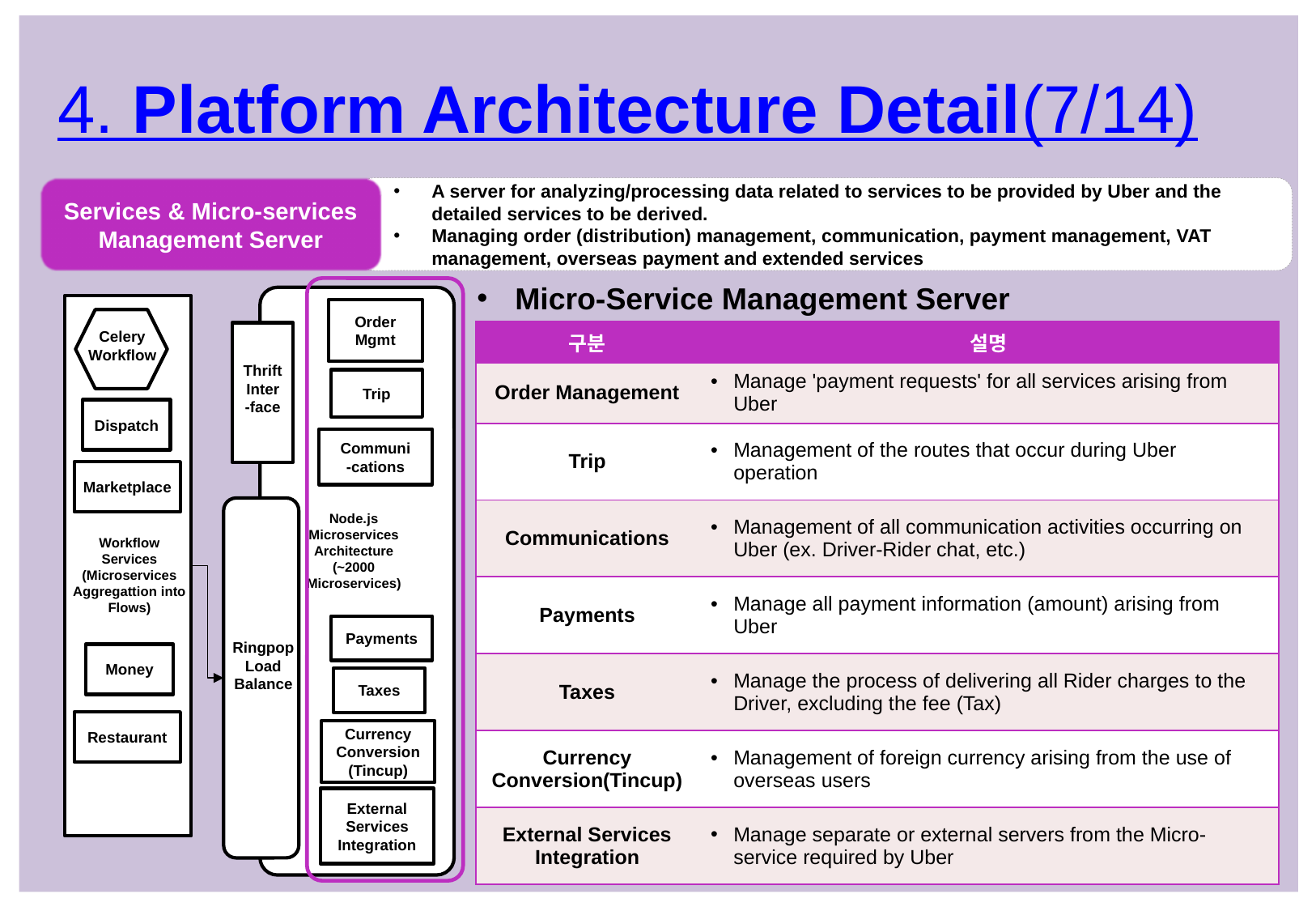

4. Platform Architecture Detail(7/14)
A server for analyzing/processing data related to services to be provided by Uber and the detailed services to be derived.
Managing order (distribution) management, communication, payment management, VAT management, overseas payment and extended services
Services & Micro-services Management Server

Micro-Service Management Server

Order
Mgmt

Celery
Workflow

Thrift
Inter
-face
Trip
Dispatch
Communi
-cations
Marketplace

Node.js
Microservices
Architecture
(~2000
Microservices)
Workflow
Services
(Microservices
Aggregattion into
Flows)
Payments
Ringpop
Load
Balance
Money
Taxes
Restaurant
Currency
Conversion
(Tincup)
External
Services
Integration
| 구분 | 설명 |
| --- | --- |
| Order Management | Manage 'payment requests' for all services arising from Uber |
| Trip | Management of the routes that occur during Uber operation |
| Communications | Management of all communication activities occurring on Uber (ex. Driver-Rider chat, etc.) |
| Payments | Manage all payment information (amount) arising from Uber |
| Taxes | Manage the process of delivering all Rider charges to the Driver, excluding the fee (Tax) |
| Currency Conversion(Tincup) | Management of foreign currency arising from the use of overseas users |
| External Services Integration | Manage separate or external servers from the Micro-service required by Uber |